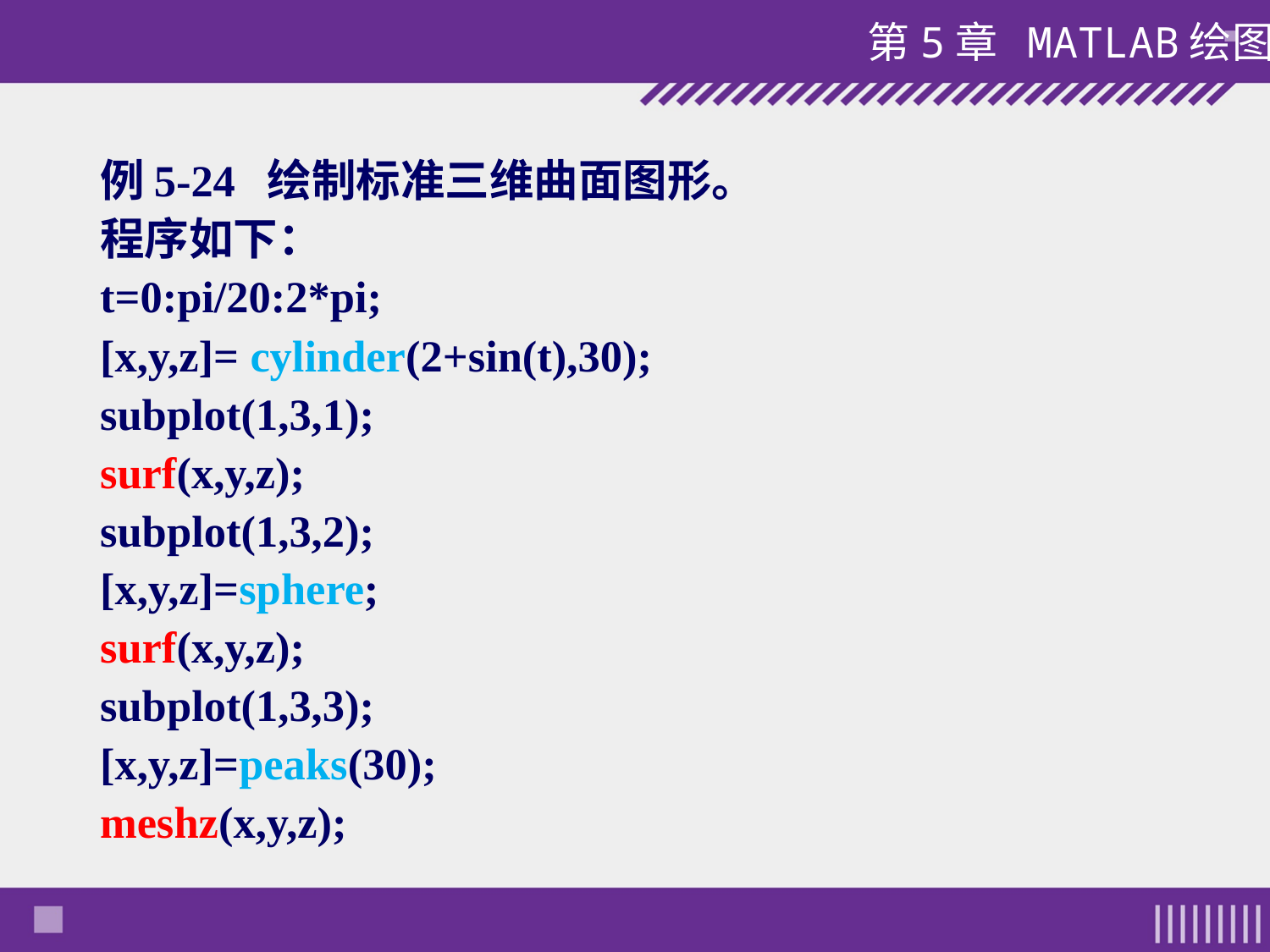

#
例5-24  绘制标准三维曲面图形。
程序如下：
t=0:pi/20:2*pi;
[x,y,z]= cylinder(2+sin(t),30);
subplot(1,3,1);
surf(x,y,z);
subplot(1,3,2);
[x,y,z]=sphere;
surf(x,y,z);
subplot(1,3,3);
[x,y,z]=peaks(30);
meshz(x,y,z);